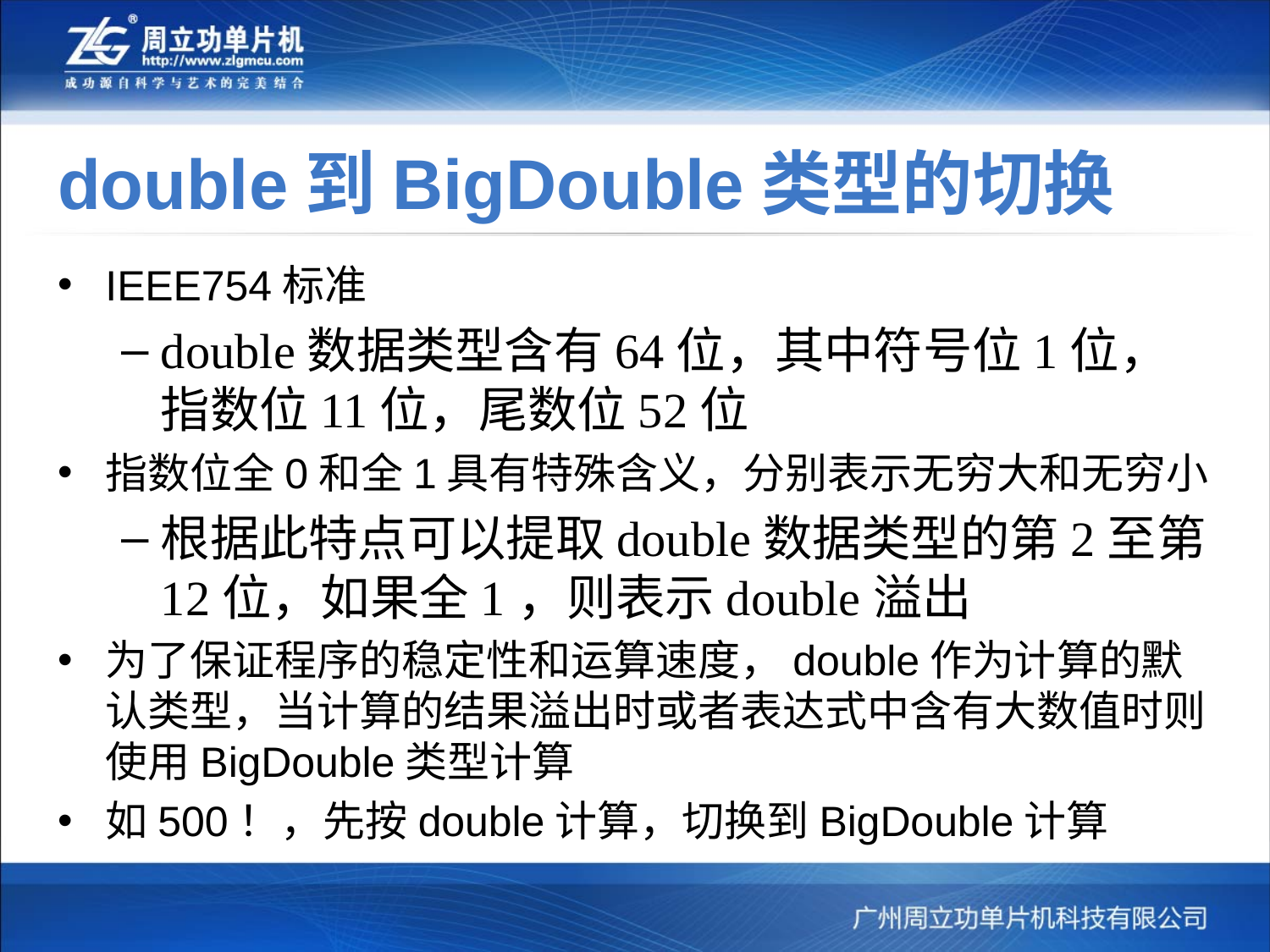

# double到BigDouble类型的切换
IEEE754标准
double数据类型含有64位，其中符号位1位，指数位11位，尾数位52位
指数位全0和全1具有特殊含义，分别表示无穷大和无穷小
根据此特点可以提取double数据类型的第2至第12位，如果全1，则表示double溢出
为了保证程序的稳定性和运算速度，double作为计算的默认类型，当计算的结果溢出时或者表达式中含有大数值时则使用BigDouble类型计算
如500！，先按double计算，切换到BigDouble计算